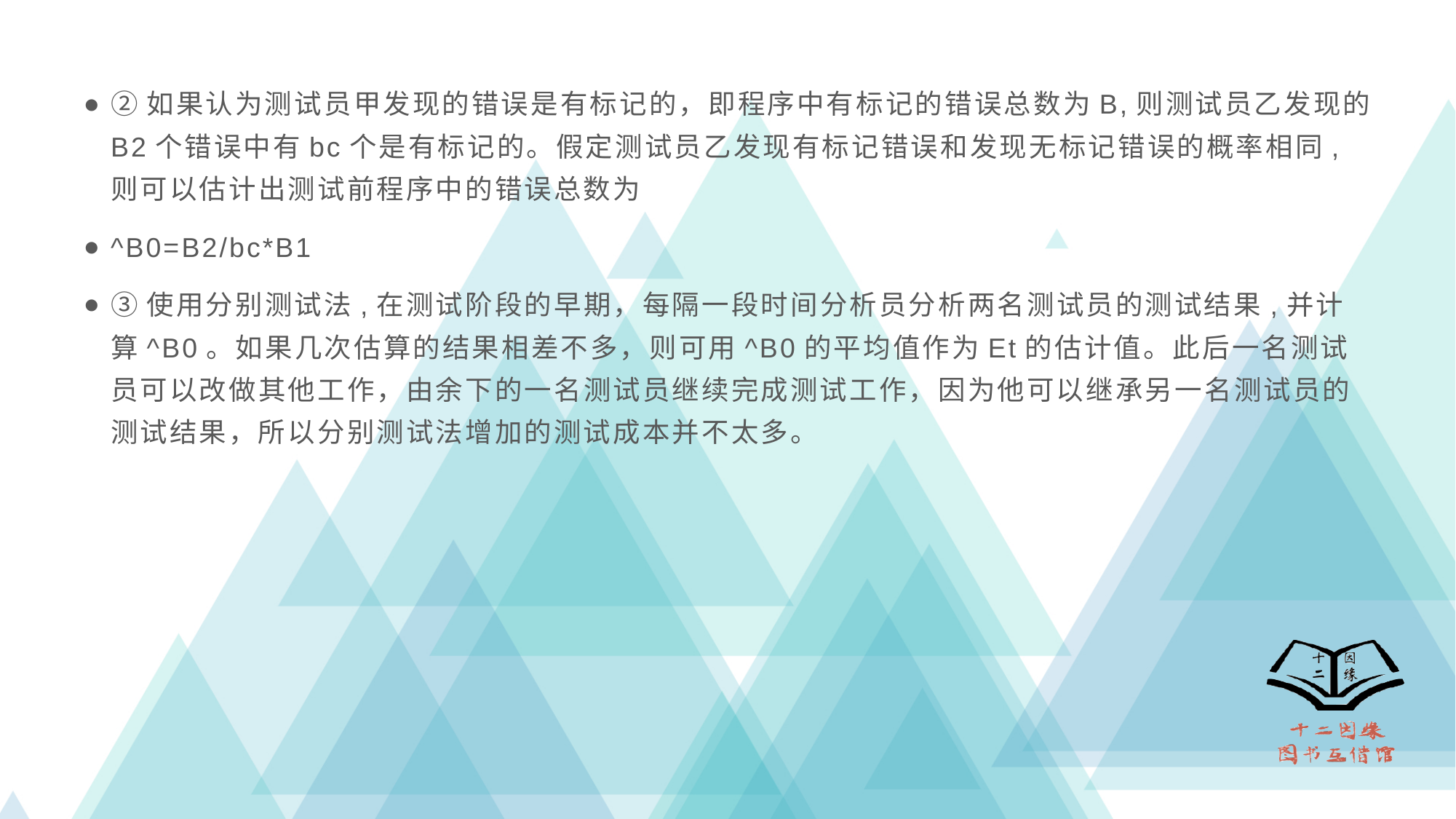

②如果认为测试员甲发现的错误是有标记的，即程序中有标记的错误总数为B,则测试员乙发现的B2个错误中有bc个是有标记的。假定测试员乙发现有标记错误和发现无标记错误的概率相同,则可以估计出测试前程序中的错误总数为
^B0=B2/bc*B1
③使用分别测试法,在测试阶段的早期，每隔一段时间分析员分析两名测试员的测试结果,并计算^B0。如果几次估算的结果相差不多，则可用^B0的平均值作为Et的估计值。此后一名测试员可以改做其他工作，由余下的一名测试员继续完成测试工作，因为他可以继承另一名测试员的测试结果，所以分别测试法增加的测试成本并不太多。